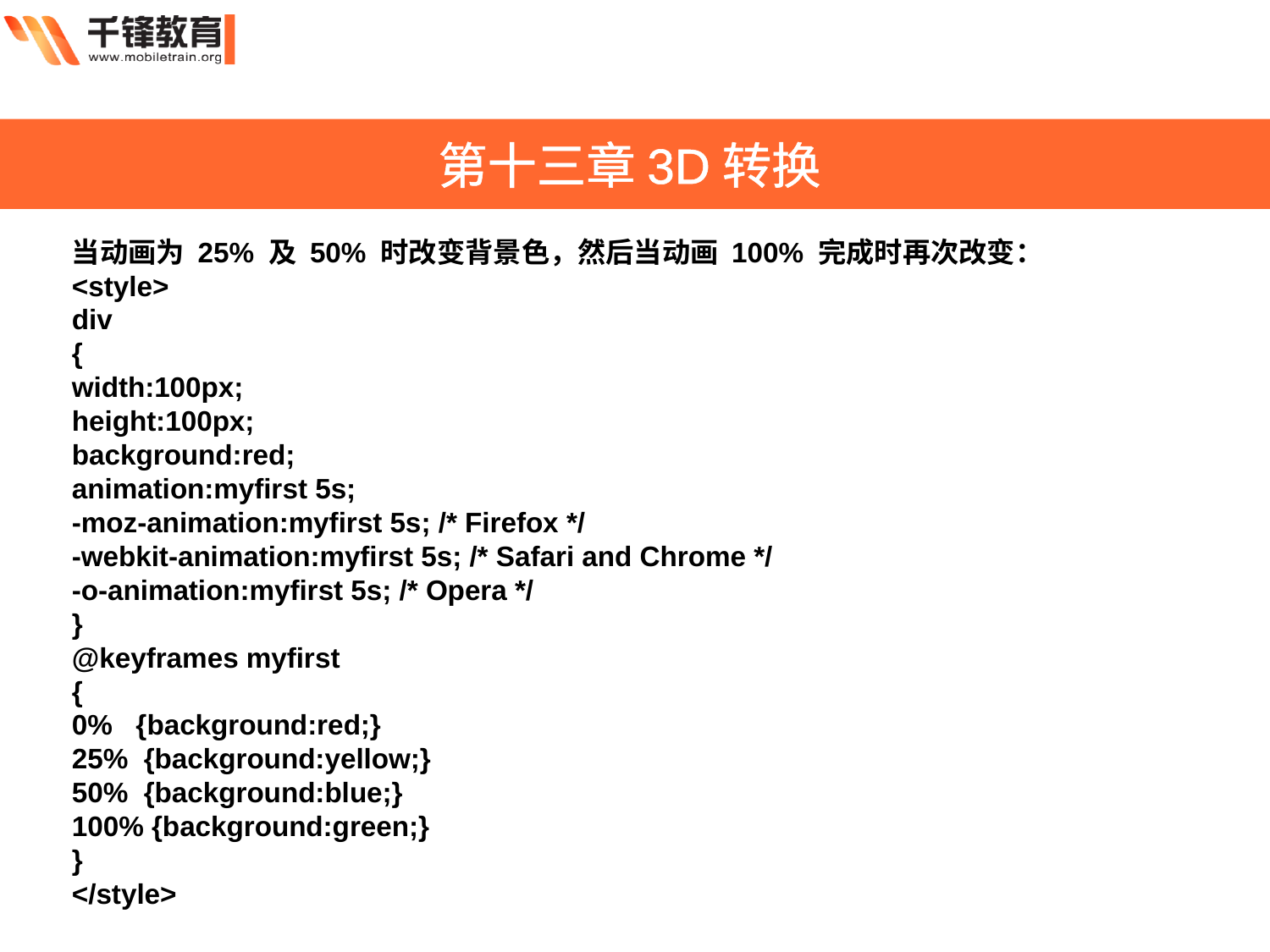

第十三章3D转换
当动画为 25% 及 50% 时改变背景色，然后当动画 100% 完成时再次改变：
<style>
div
{
width:100px;
height:100px;
background:red;
animation:myfirst 5s;
-moz-animation:myfirst 5s; /* Firefox */
-webkit-animation:myfirst 5s; /* Safari and Chrome */
-o-animation:myfirst 5s; /* Opera */
}
@keyframes myfirst
{
0%   {background:red;}
25%  {background:yellow;}
50%  {background:blue;}
100% {background:green;}
}
</style>